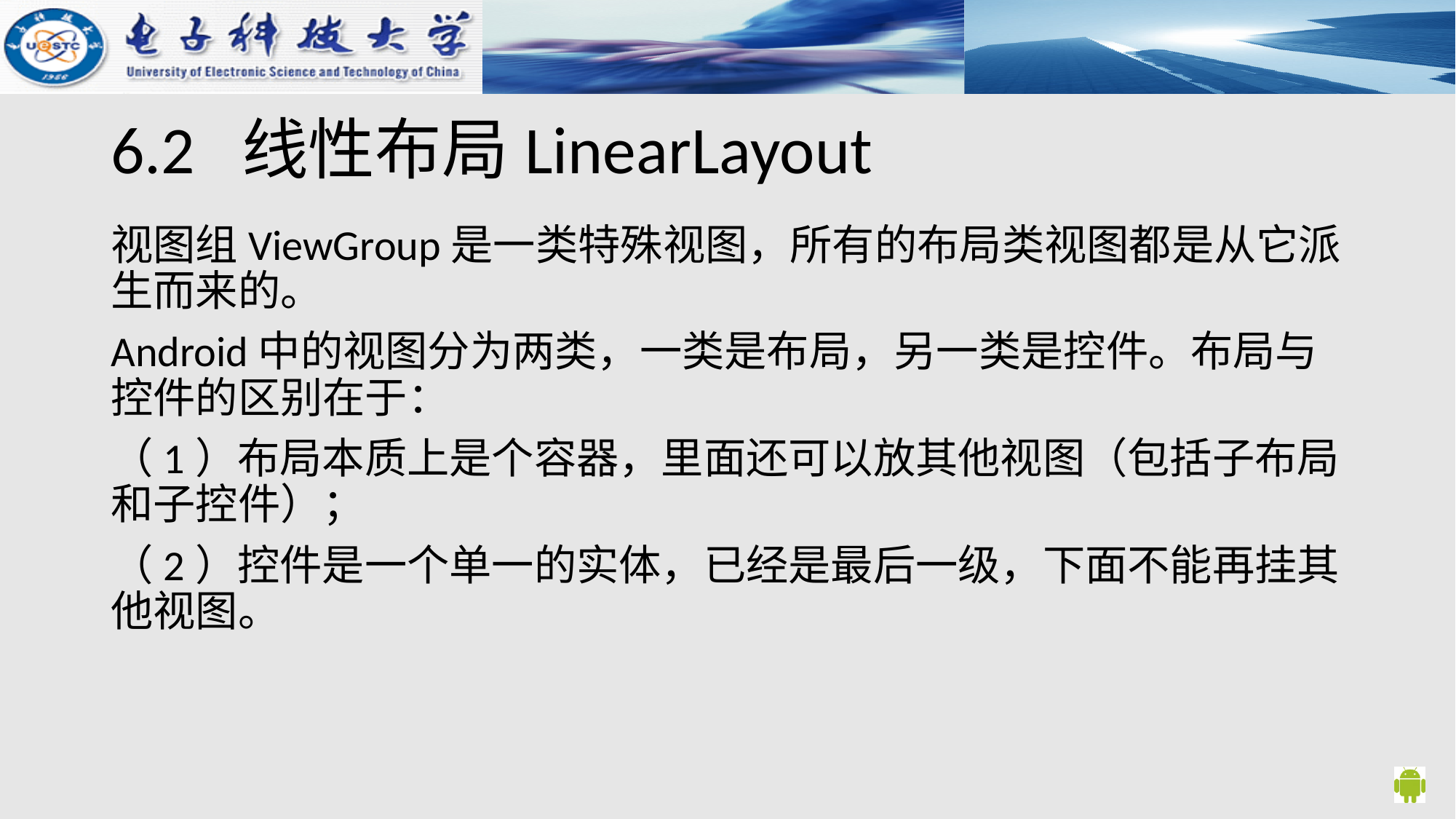

# 6.2  线性布局LinearLayout
视图组ViewGroup是一类特殊视图，所有的布局类视图都是从它派生而来的。
Android中的视图分为两类，一类是布局，另一类是控件。布局与控件的区别在于：
（1）布局本质上是个容器，里面还可以放其他视图（包括子布局和子控件）；
（2）控件是一个单一的实体，已经是最后一级，下面不能再挂其他视图。